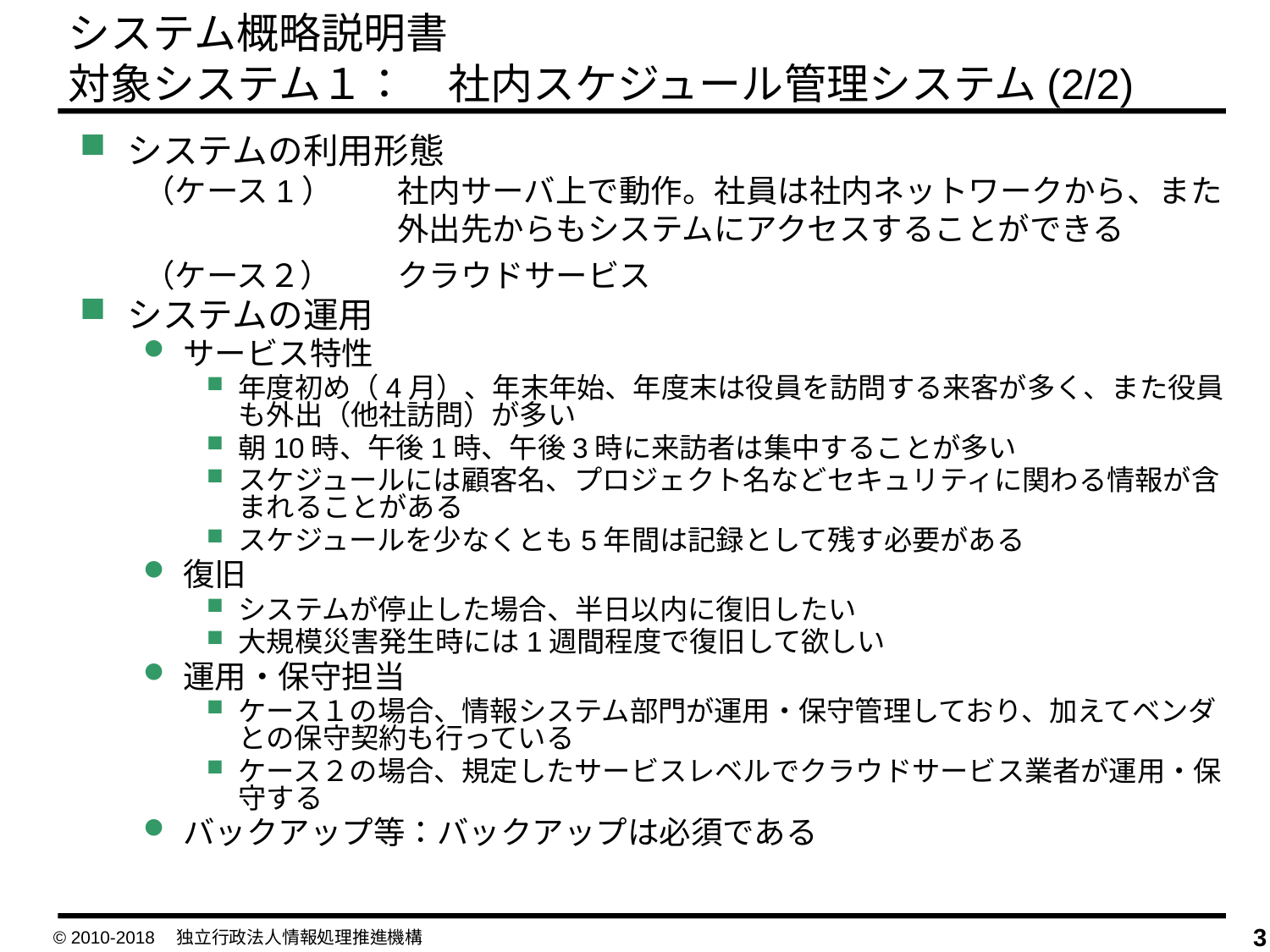

システム概略説明書
対象システム１：　社内スケジュール管理システム(2/2)
システムの利用形態
（ケース1） 	社内サーバ上で動作。社員は社内ネットワークから、また
		外出先からもシステムにアクセスすることができる
（ケース２）	クラウドサービス
システムの運用
サービス特性
年度初め（4月）、年末年始、年度末は役員を訪問する来客が多く、また役員も外出（他社訪問）が多い
朝10時、午後1時、午後3時に来訪者は集中することが多い
スケジュールには顧客名、プロジェクト名などセキュリティに関わる情報が含まれることがある
スケジュールを少なくとも5年間は記録として残す必要がある
復旧
システムが停止した場合、半日以内に復旧したい
大規模災害発生時には1週間程度で復旧して欲しい
運用・保守担当
ケース１の場合、情報システム部門が運用・保守管理しており、加えてベンダとの保守契約も行っている
ケース２の場合、規定したサービスレベルでクラウドサービス業者が運用・保守する
バックアップ等：バックアップは必須である

© 2010-2018　独立行政法人情報処理推進機構